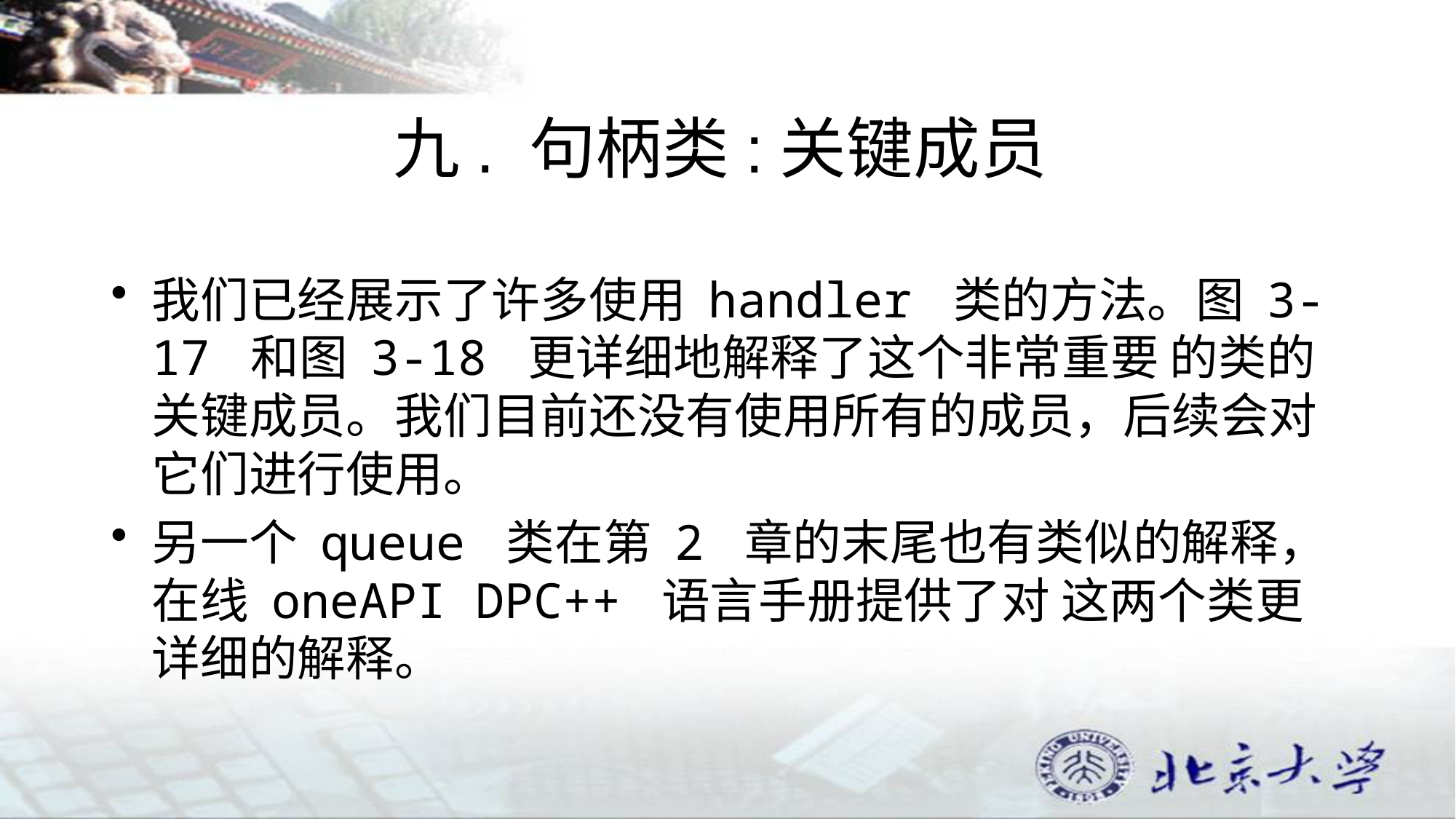

# 九. 句柄类:关键成员
我们已经展示了许多使用 handler 类的方法。图 3-17 和图 3-18 更详细地解释了这个非常重要 的类的关键成员。我们目前还没有使用所有的成员，后续会对它们进行使用。
另一个 queue 类在第 2 章的末尾也有类似的解释，在线 oneAPI DPC++ 语言手册提供了对 这两个类更详细的解释。